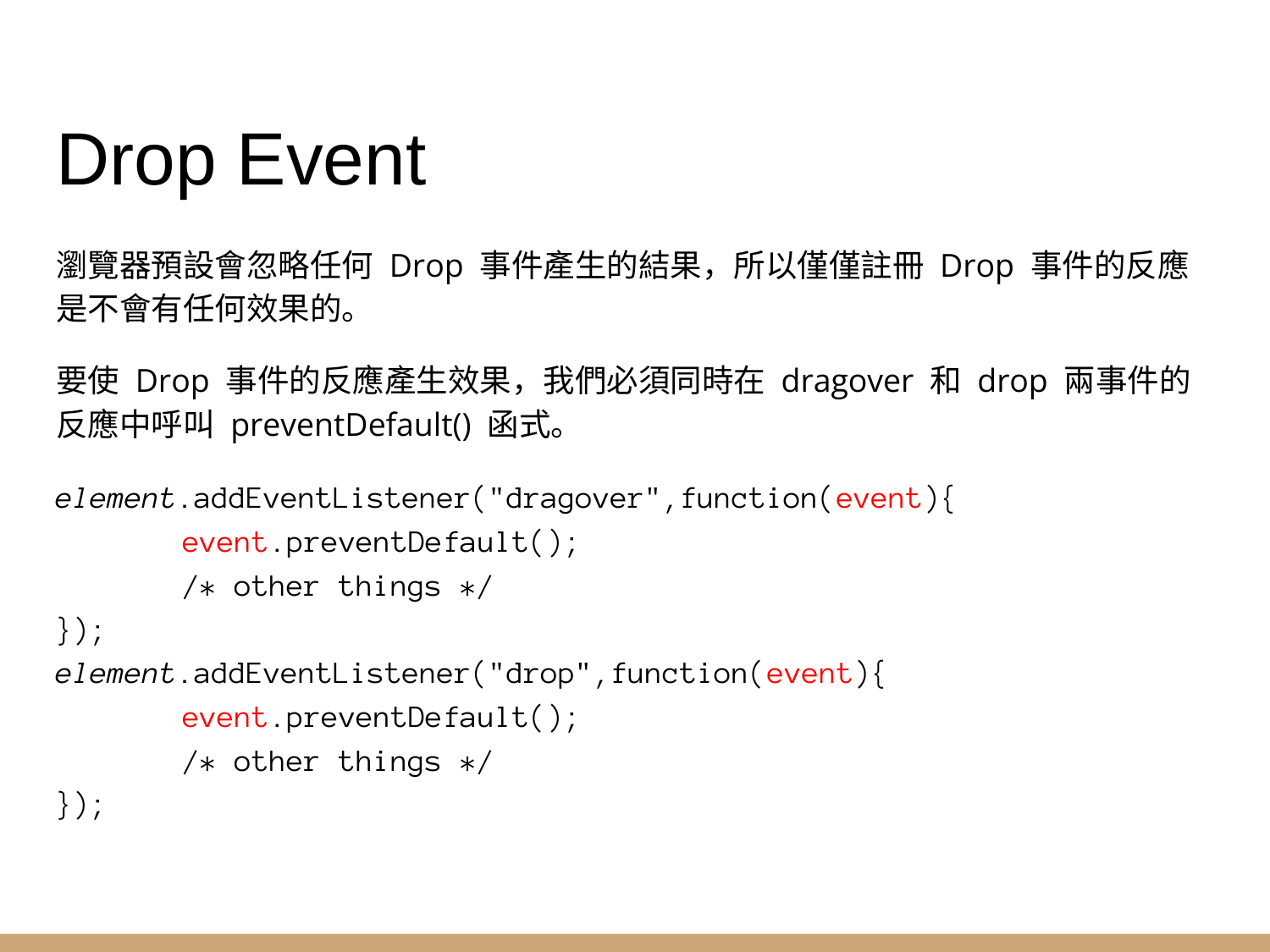

# Drop Event
瀏覽器預設會忽略任何 Drop 事件產生的結果，所以僅僅註冊 Drop 事件的反應是不會有任何效果的。
要使 Drop 事件的反應產生效果，我們必須同時在 dragover 和 drop 兩事件的反應中呼叫 preventDefault() 函式。
element.addEventListener("dragover",function(event){
	event.preventDefault();
	/* other things */
});
element.addEventListener("drop",function(event){
	event.preventDefault();
	/* other things */
});